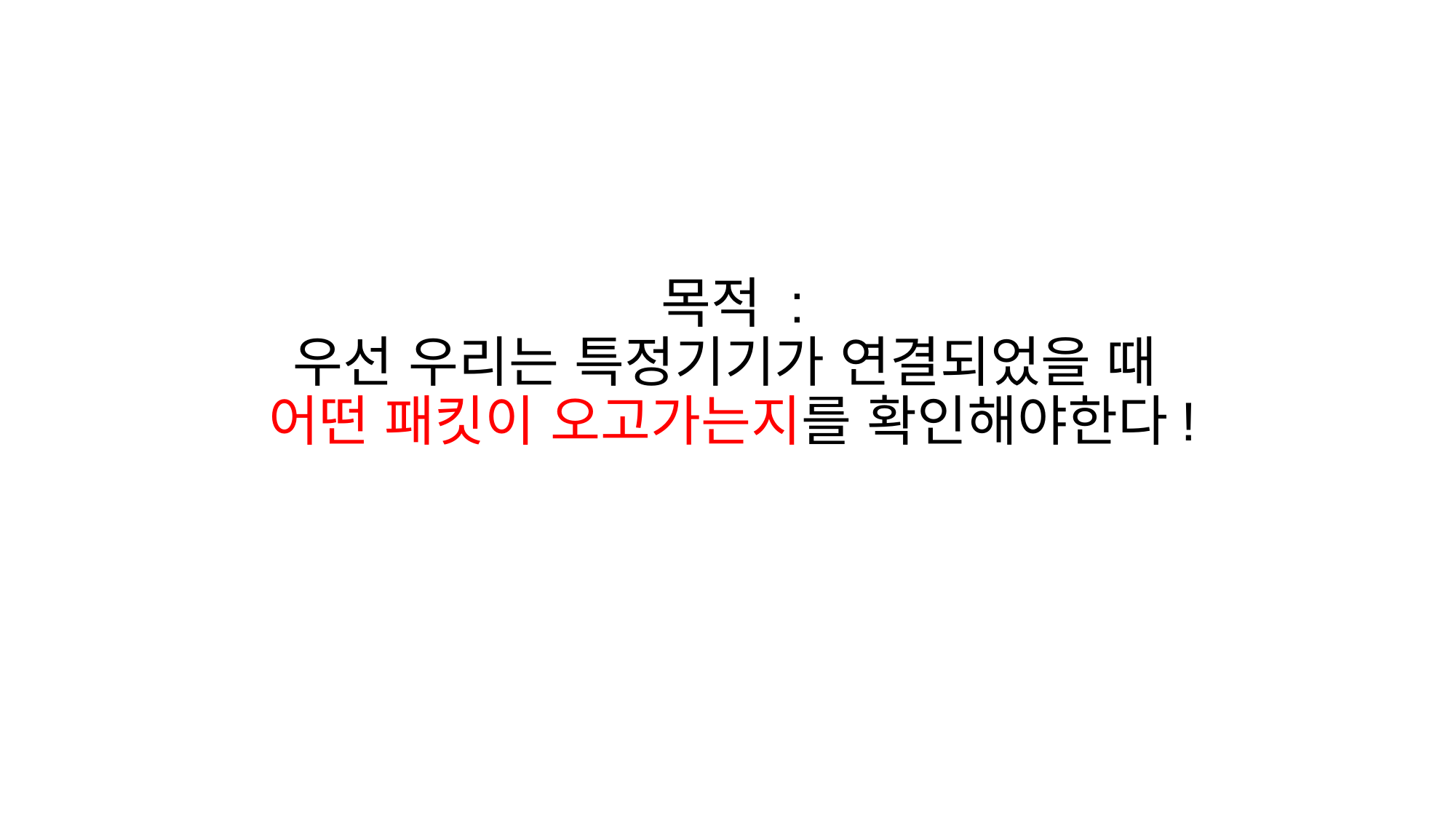

# 목적 : 우선 우리는 특정기기가 연결되었을 때 어떤 패킷이 오고가는지를 확인해야한다!